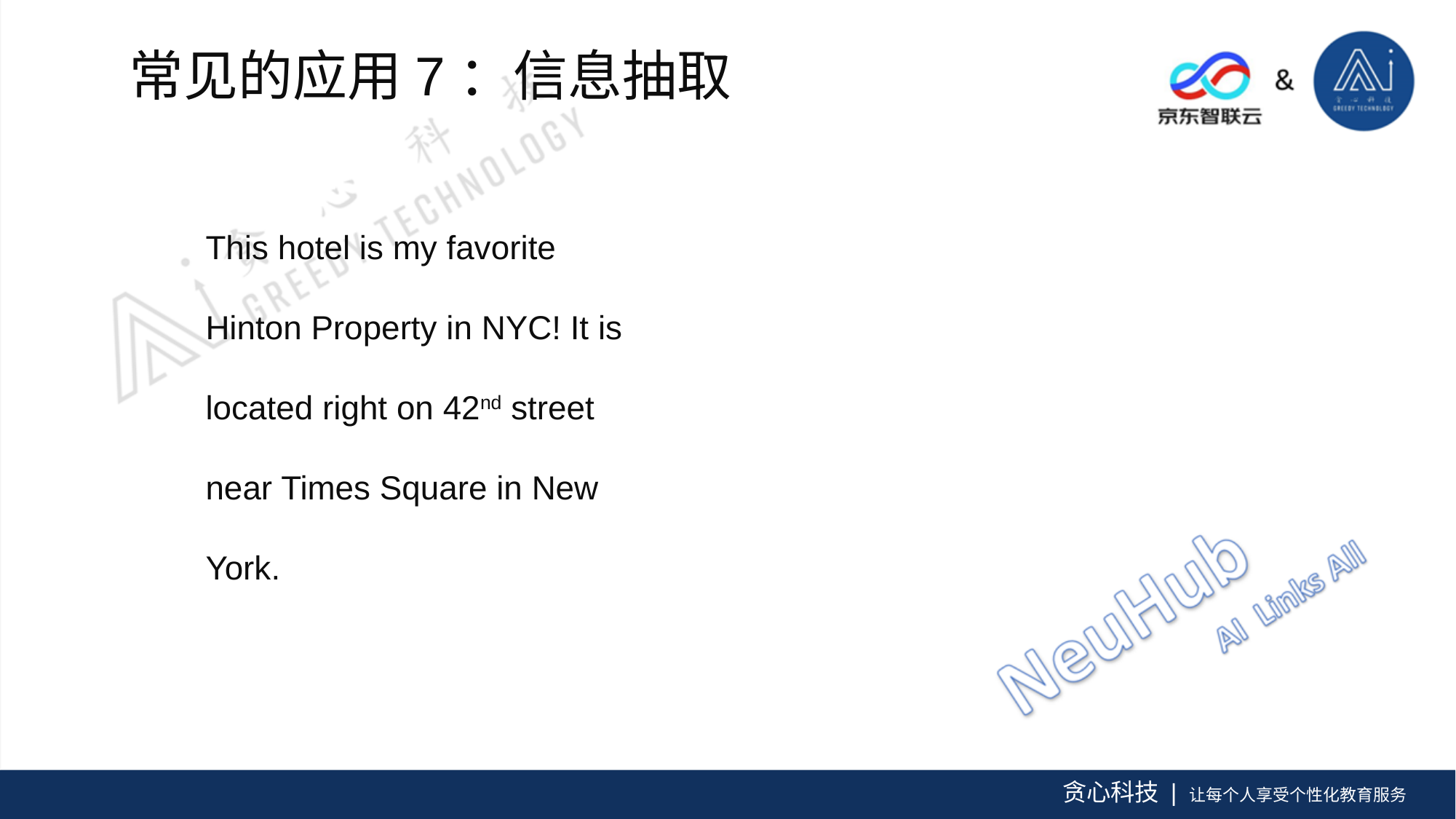

常见的应用7：信息抽取
This hotel is my favorite Hinton Property in NYC! It is located right on 42nd street near Times Square in New York.